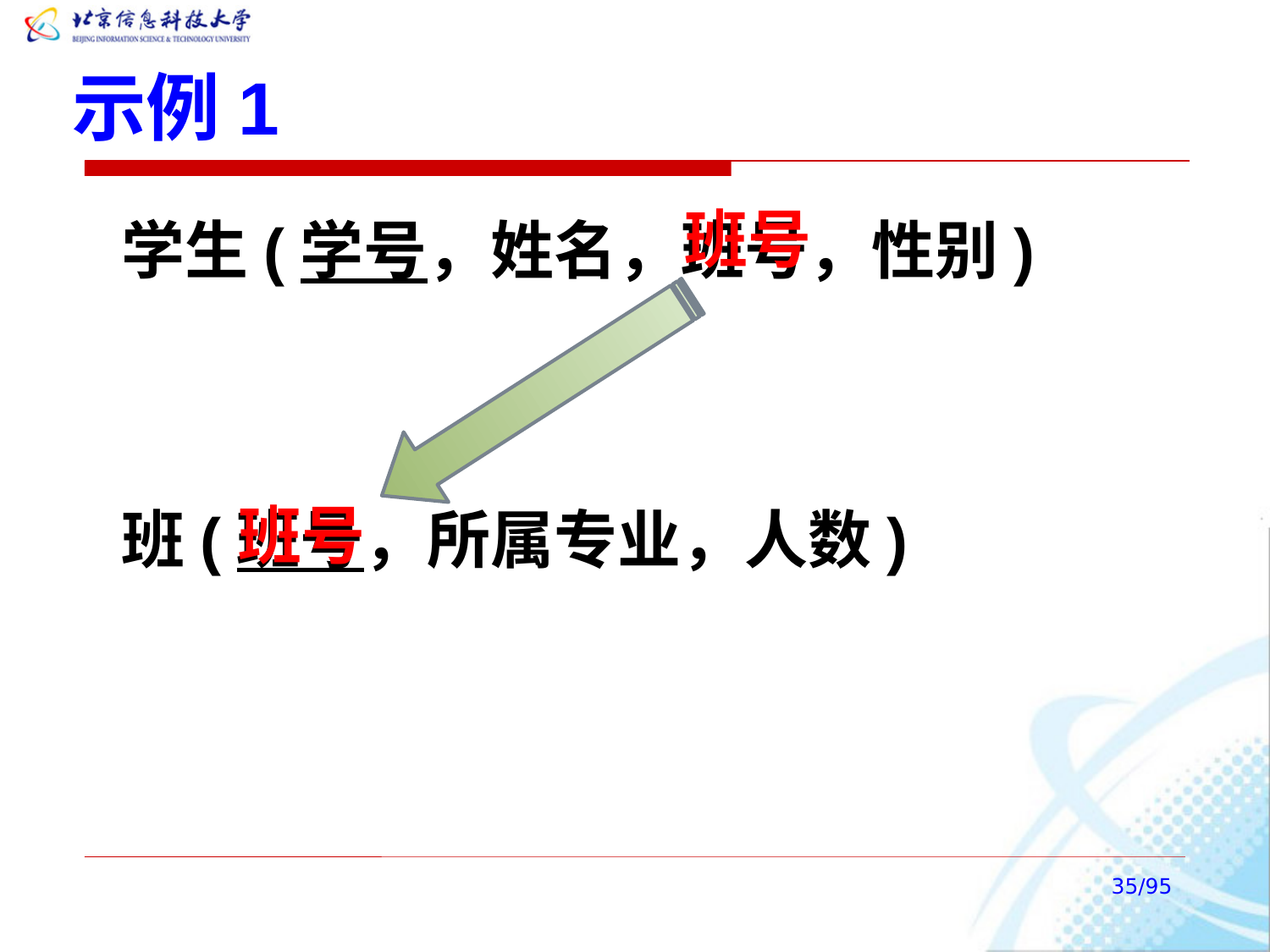

# 示例1
班号
  学生(学号，姓名，班号，性别)

  班(班号，所属专业，人数)

班号

35/95